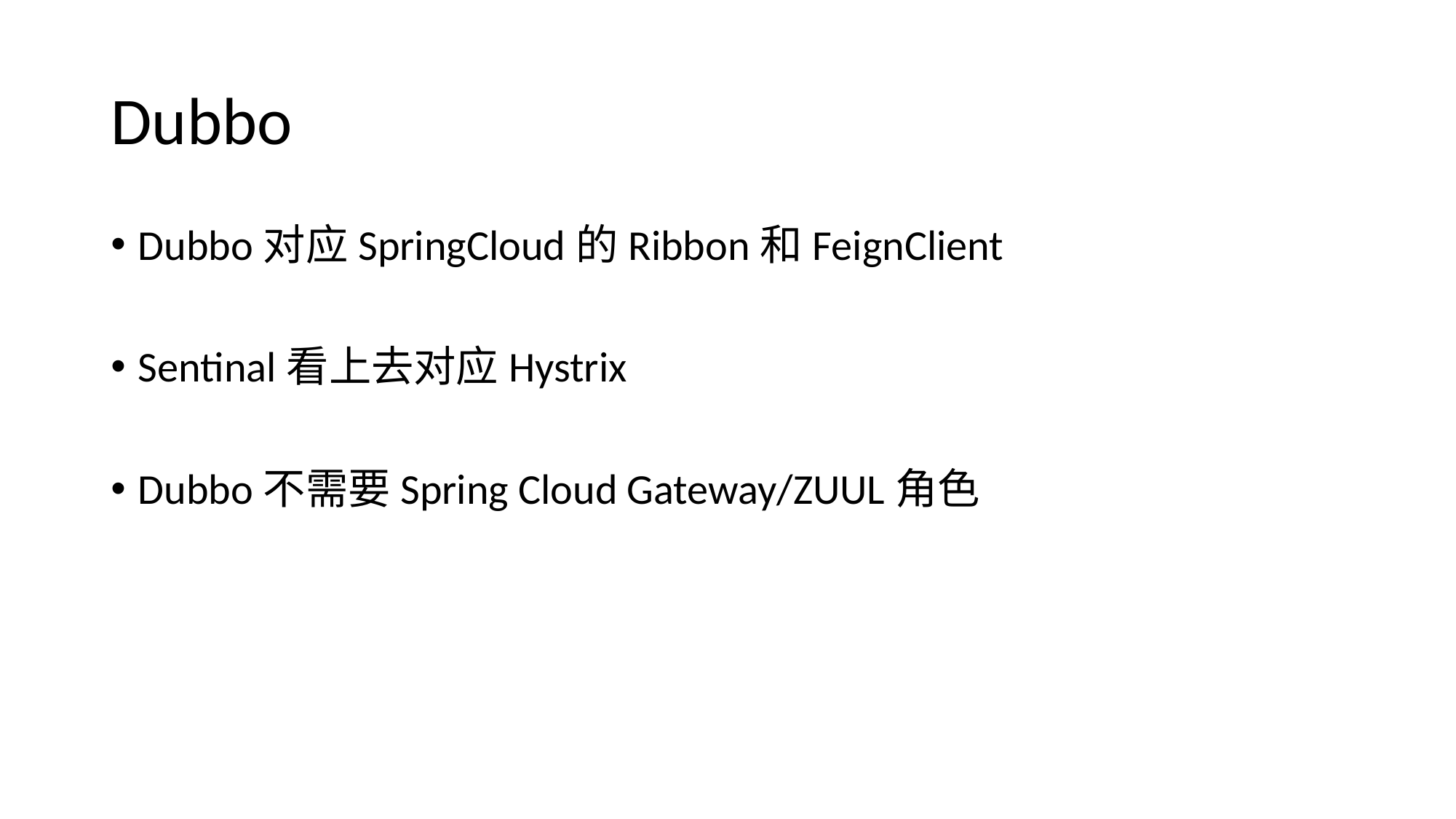

# Dubbo
Dubbo对应SpringCloud的Ribbon和FeignClient

Sentinal看上去对应Hystrix

Dubbo不需要Spring Cloud Gateway/ZUUL角色